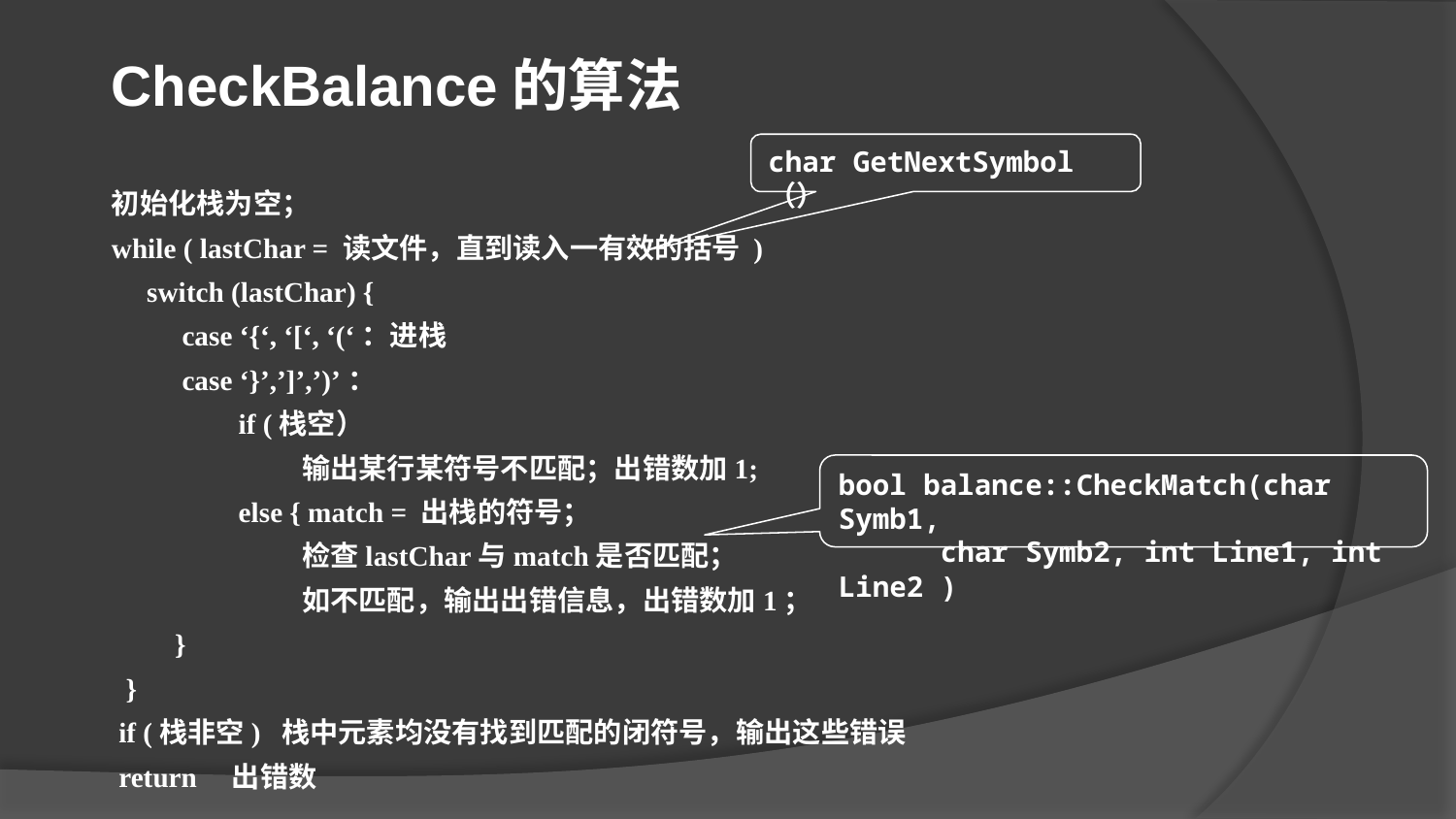

CheckBalance的算法
char GetNextSymbol（）

初始化栈为空；
while ( lastChar = 读文件，直到读入一有效的括号 )
     switch (lastChar) {
          case ‘{‘, ‘[‘, ‘(‘：进栈
          case ‘}’,’]’,’)’：
                  if (栈空）
                            输出某行某符号不匹配；出错数加1;
                  else { match = 出栈的符号；
                            检查lastChar与match是否匹配；
                            如不匹配，输出出错信息，出错数加1；
         }
  }
 if (栈非空)  栈中元素均没有找到匹配的闭符号，输出这些错误
 return    出错数
bool balance::CheckMatch(char Symb1,
      char Symb2, int Line1, int Line2 )